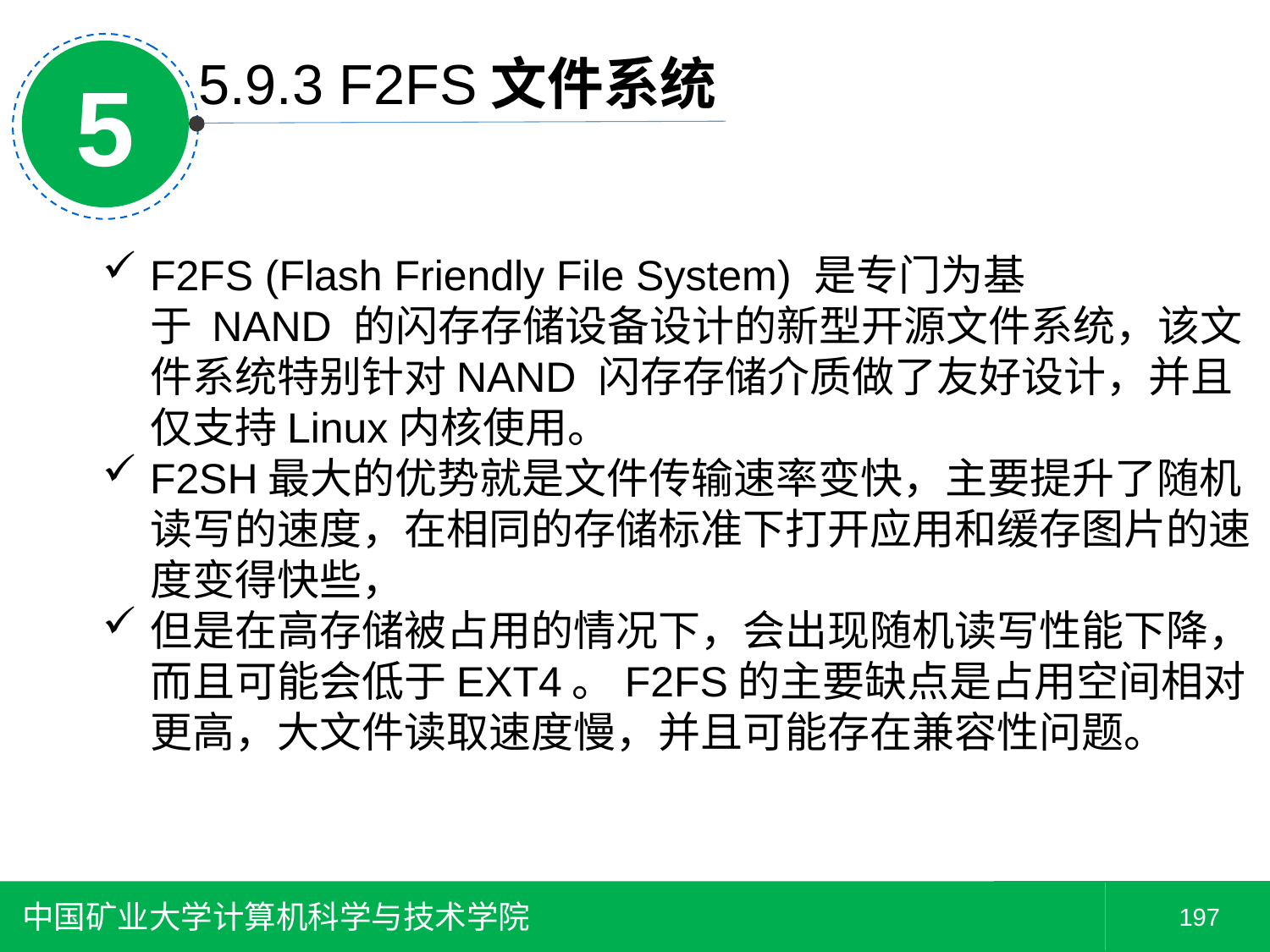

5
5.9.3 F2FS文件系统

F2FS (Flash Friendly File System) 是专门为基于 NAND 的闪存存储设备设计的新型开源文件系统，该文件系统特别针对NAND 闪存存储介质做了友好设计，并且仅支持Linux内核使用。
F2SH最大的优势就是文件传输速率变快，主要提升了随机读写的速度，在相同的存储标准下打开应用和缓存图片的速度变得快些，
但是在高存储被占用的情况下，会出现随机读写性能下降，而且可能会低于EXT4。F2FS的主要缺点是占用空间相对更高，大文件读取速度慢，并且可能存在兼容性问题。